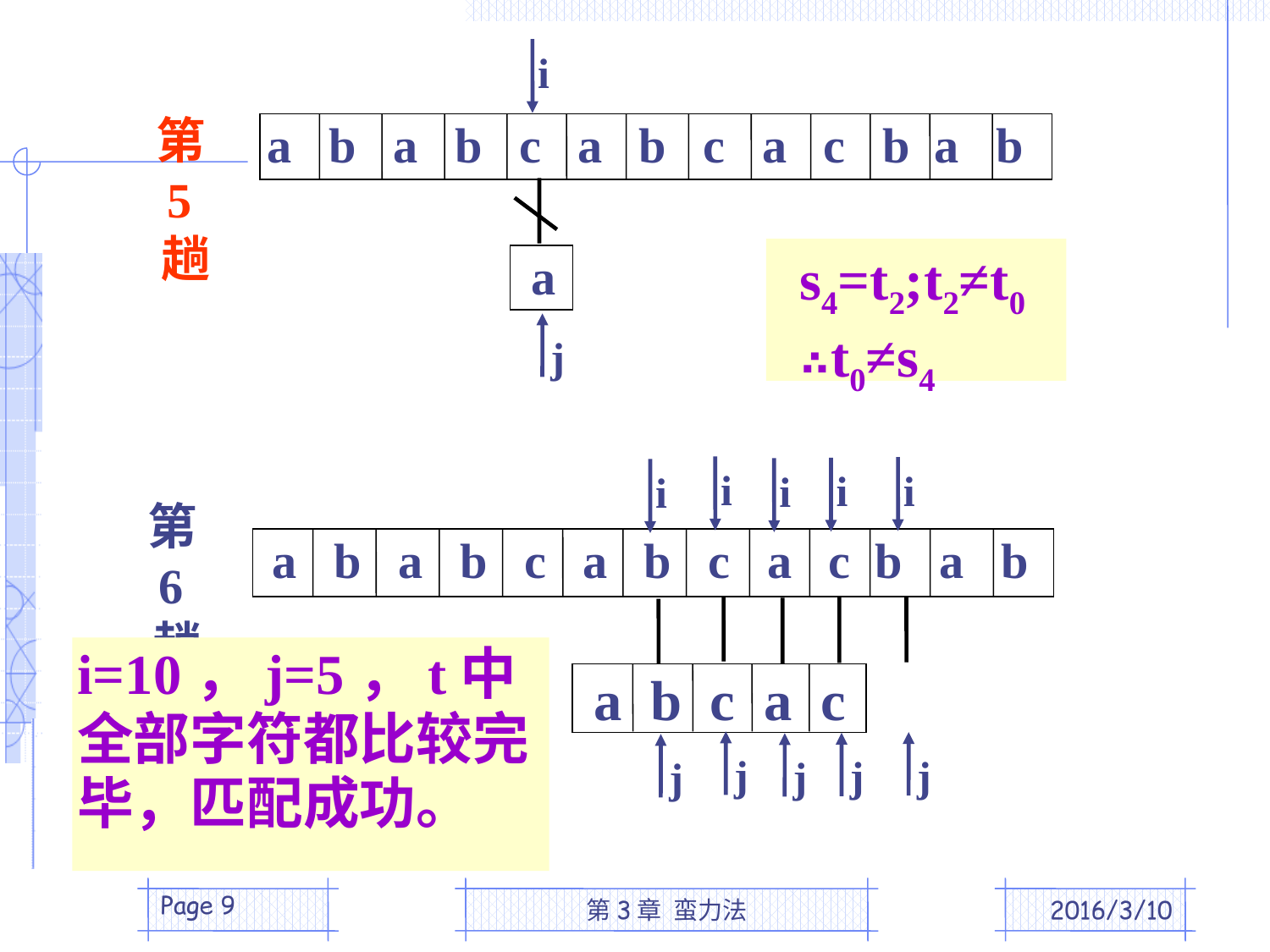

i

j

第5趟
a   b   a   b   c   a   b   c   a   c   b  a   b

  s4=t2;t2≠t0
  ∴t0≠s4
a

i

j

i

j

i

j

i

j

i

j
第6趟
 a   b   a   b   c   a   b   c   a   c  b   a   b

i=10，j=5，t中全部字符都比较完毕，匹配成功。
 a  b  c  a  c

Page 9
第3章  蛮力法
2016/3/10